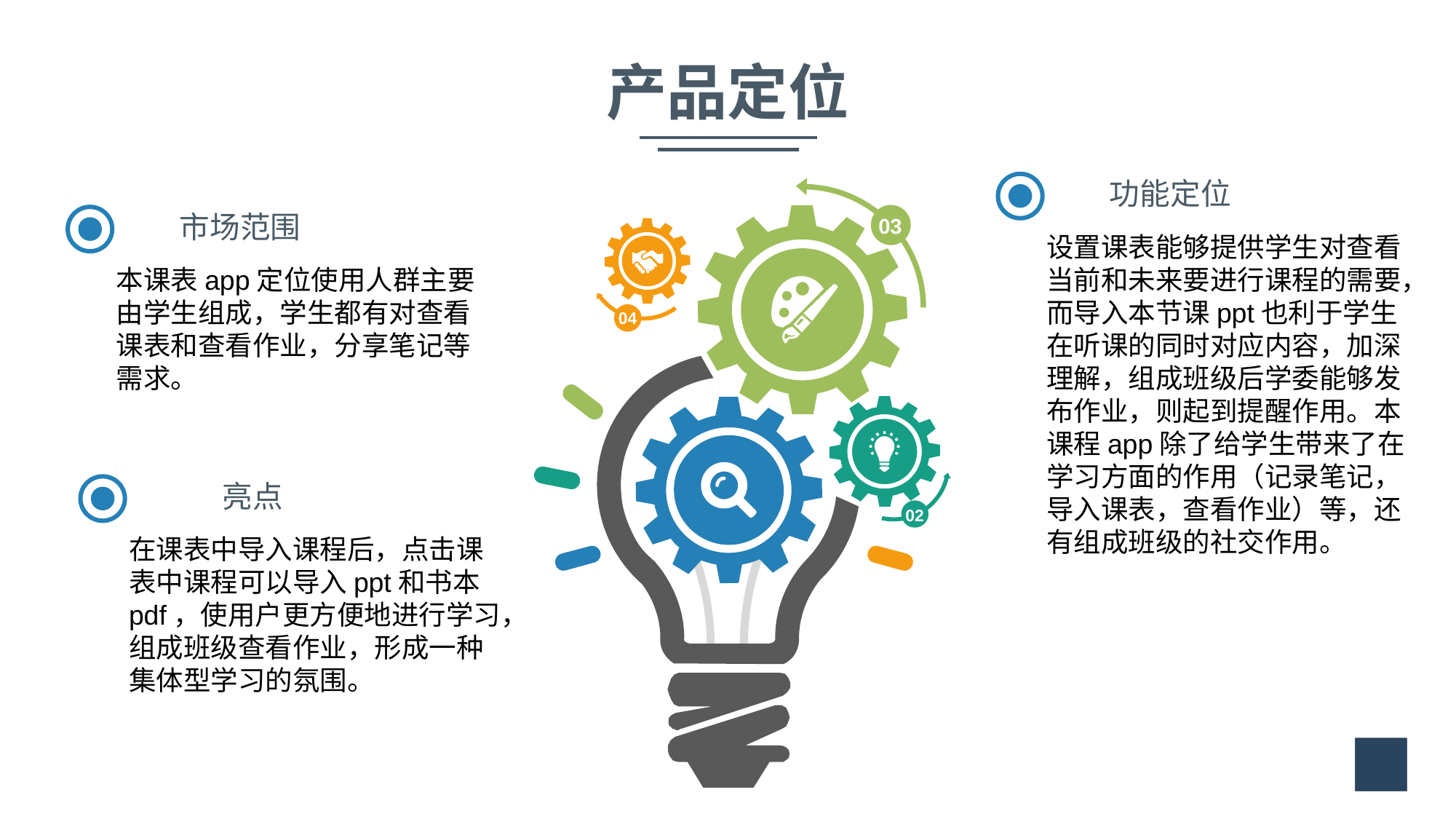

# 产品定位
功能定位

03

04

02

市场范围

设置课表能够提供学生对查看当前和未来要进行课程的需要，而导入本节课ppt也利于学生在听课的同时对应内容，加深理解，组成班级后学委能够发布作业，则起到提醒作用。本课程app除了给学生带来了在学习方面的作用（记录笔记，导入课表，查看作业）等，还有组成班级的社交作用。
本课表app定位使用人群主要由学生组成，学生都有对查看课表和查看作业，分享笔记等需求。
亮点

在课表中导入课程后，点击课表中课程可以导入ppt和书本pdf，使用户更方便地进行学习，组成班级查看作业，形成一种集体型学习的氛围。